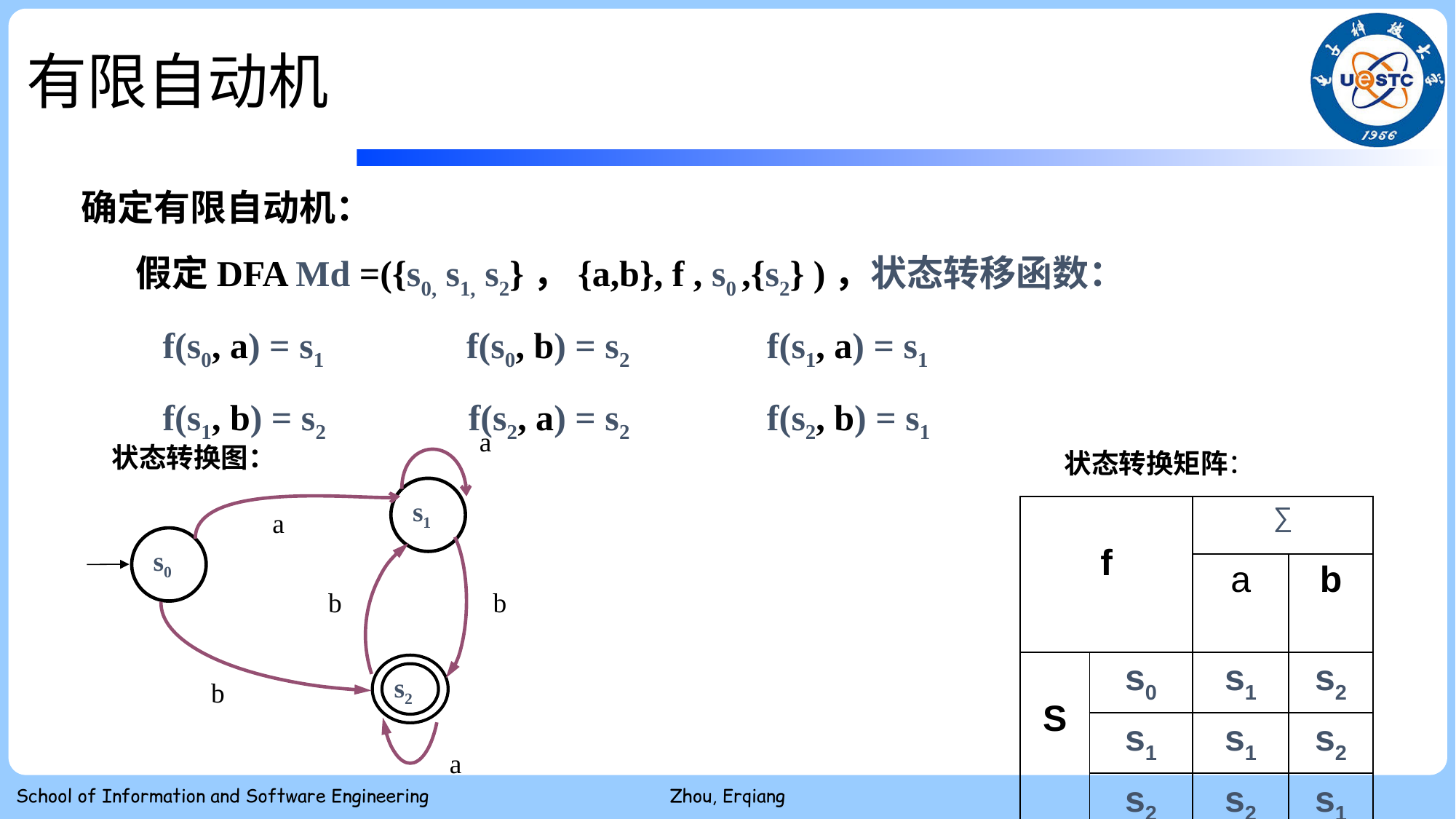

# 有限自动机
确定有限自动机：
假定DFA Md =({s0, s1, s2}，{a,b}, f , s0 ,{s2} )，状态转移函数：
   f(s0, a) = s1                           f(s0, b) = s2                          f(s1, a) = s1
   f(s1, b) = s2                           f(s2, a) = s2                          f(s2, b) = s1

a
状态转换图：
s1
a

s0

b
b

s2
b
a
状态转换矩阵：
| f |  | ∑ |  |
| --- | --- | --- | --- |
|  |  | a | b |
| S | s0 | s1 | s2 |
|  | s1 | s1 | s2 |
|  | s2 | s2 | s1 |
School of Information and Software Engineering
Zhou, Erqiang
4